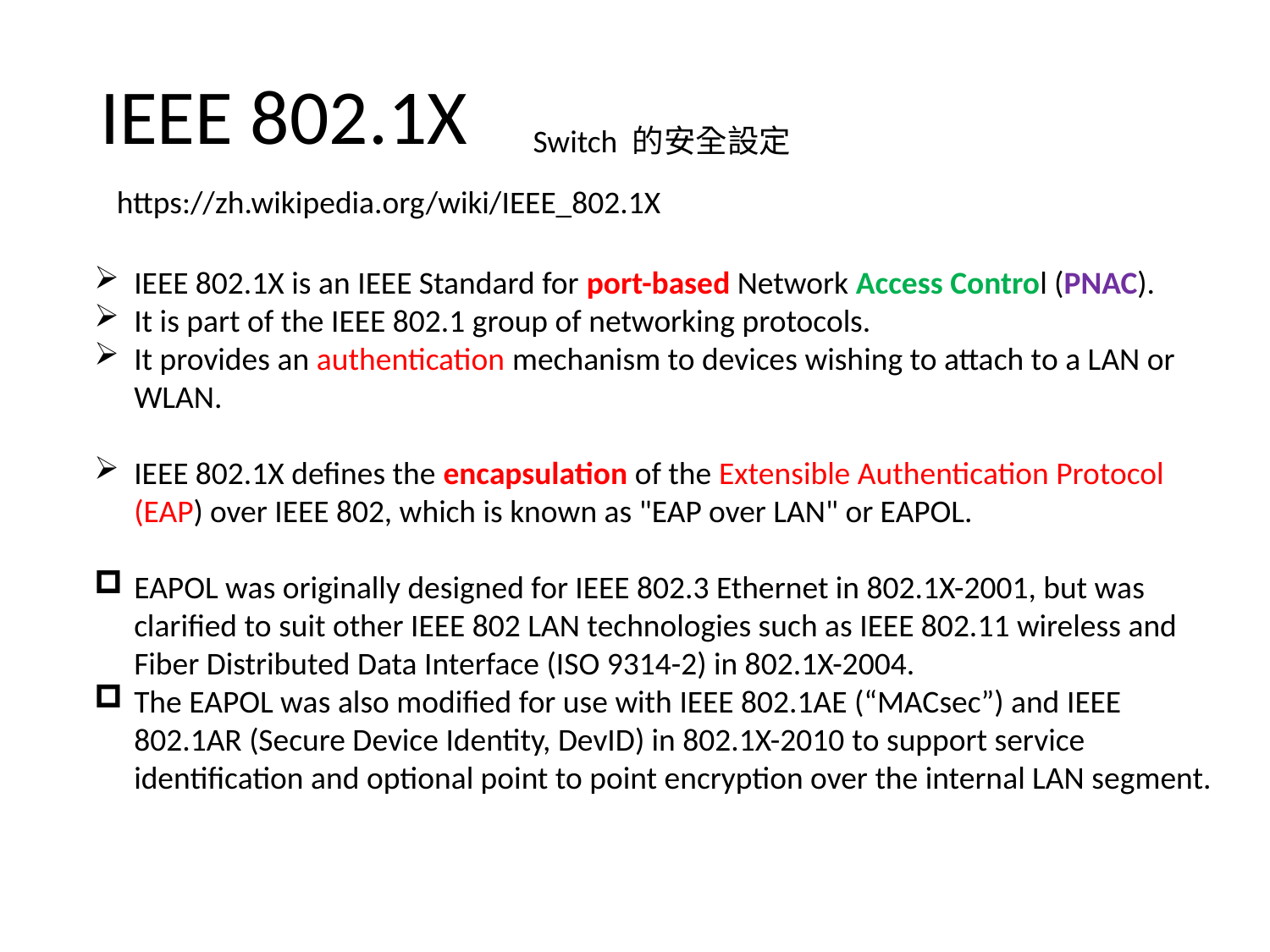

# IEEE 802.1X
Switch 的安全設定
https://zh.wikipedia.org/wiki/IEEE_802.1X
IEEE 802.1X is an IEEE Standard for port-based Network Access Control (PNAC).
It is part of the IEEE 802.1 group of networking protocols.
It provides an authentication mechanism to devices wishing to attach to a LAN or WLAN.

IEEE 802.1X defines the encapsulation of the Extensible Authentication Protocol (EAP) over IEEE 802, which is known as "EAP over LAN" or EAPOL.

EAPOL was originally designed for IEEE 802.3 Ethernet in 802.1X-2001, but was clarified to suit other IEEE 802 LAN technologies such as IEEE 802.11 wireless and Fiber Distributed Data Interface (ISO 9314-2) in 802.1X-2004.
The EAPOL was also modified for use with IEEE 802.1AE (“MACsec”) and IEEE 802.1AR (Secure Device Identity, DevID) in 802.1X-2010 to support service identification and optional point to point encryption over the internal LAN segment.